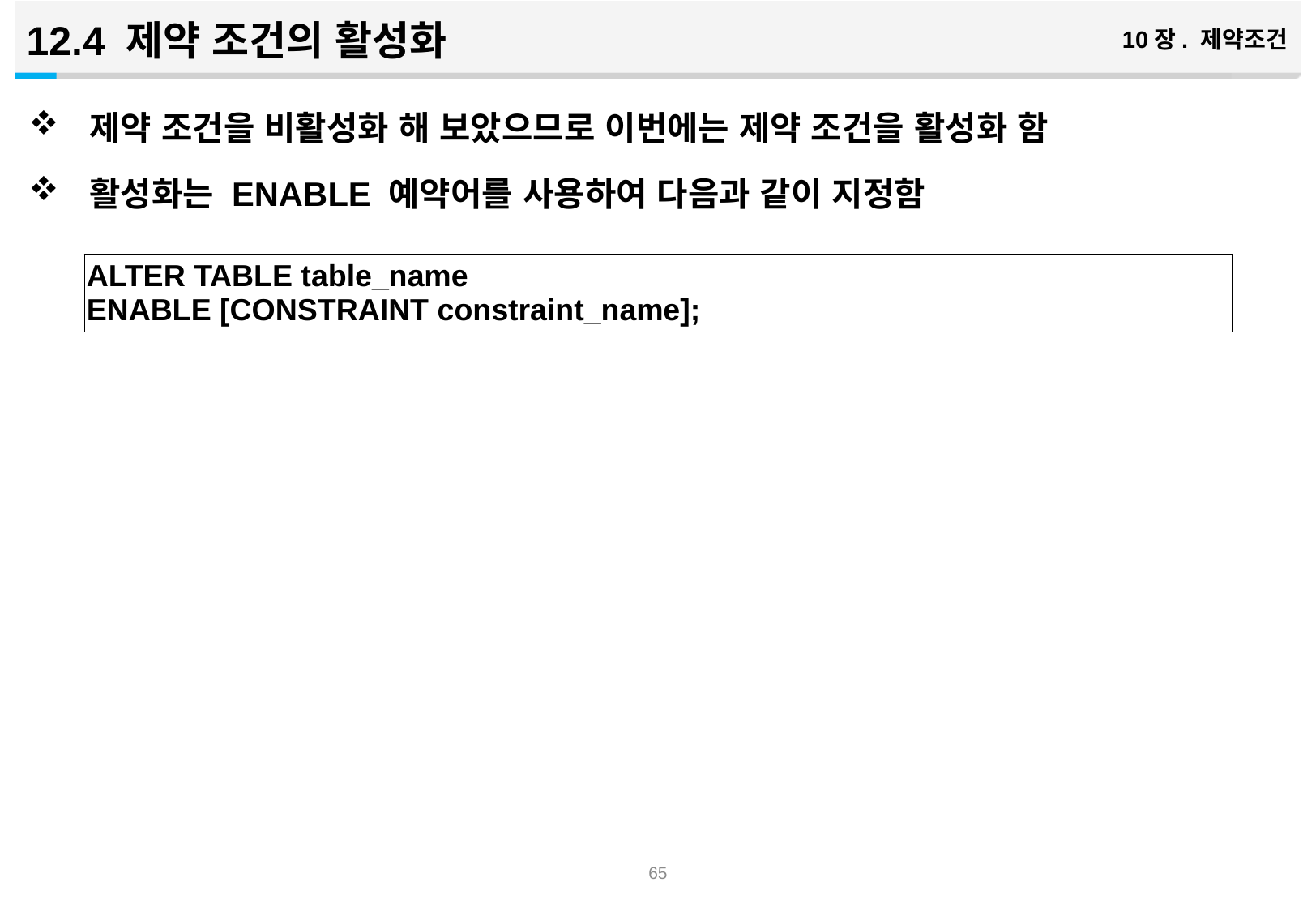

12.4 제약 조건의 활성화
10장. 제약조건
제약 조건을 비활성화 해 보았으므로 이번에는 제약 조건을 활성화 함
활성화는 ENABLE 예약어를 사용하여 다음과 같이 지정함
| ALTER TABLE table\_name ENABLE [CONSTRAINT constraint\_name]; |
| --- |
65